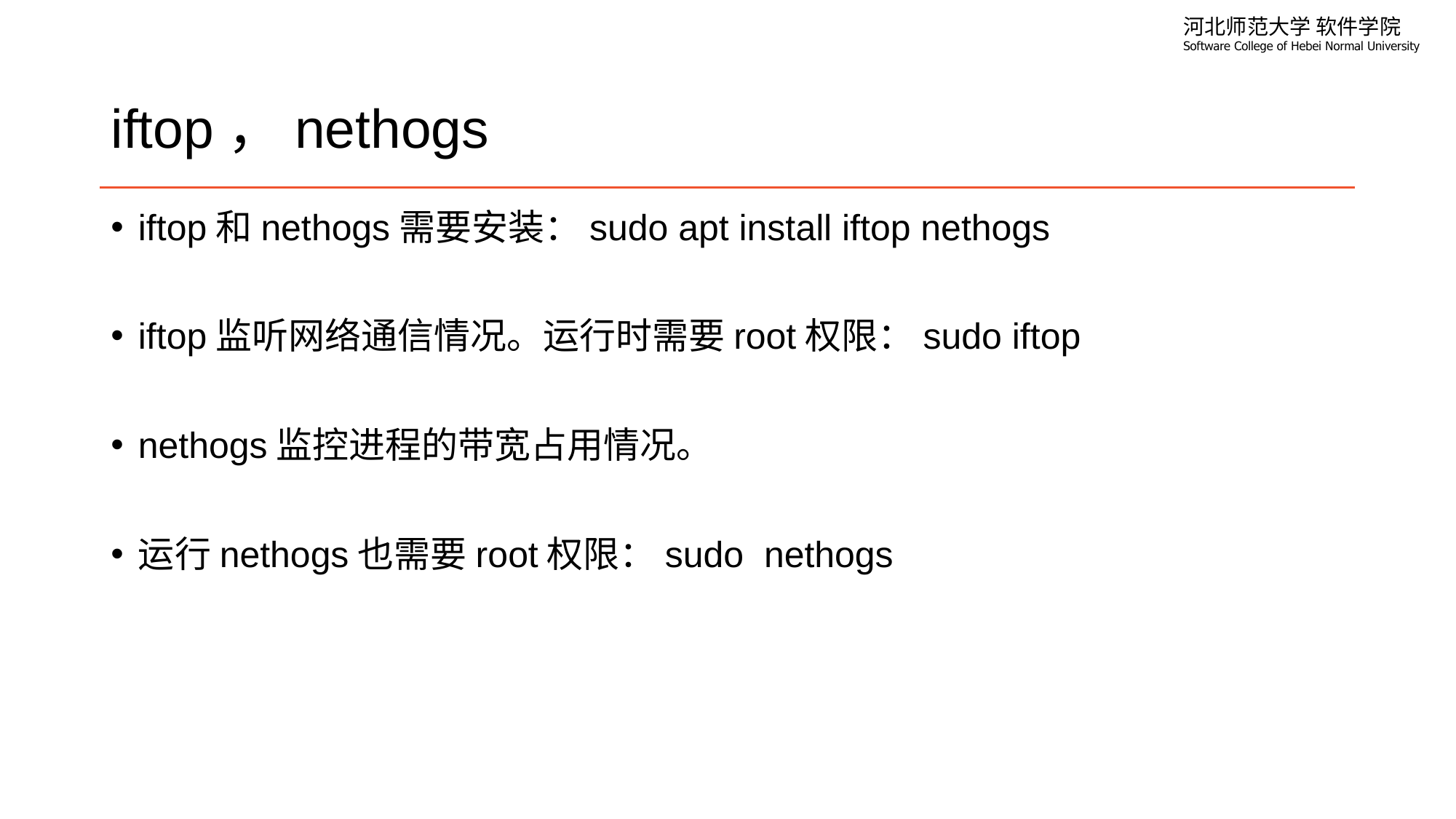

# iftop，nethogs
iftop和nethogs需要安装：sudo apt install iftop nethogs

iftop监听网络通信情况。运行时需要root权限：sudo iftop

nethogs监控进程的带宽占用情况。

运行nethogs也需要root权限：sudo  nethogs